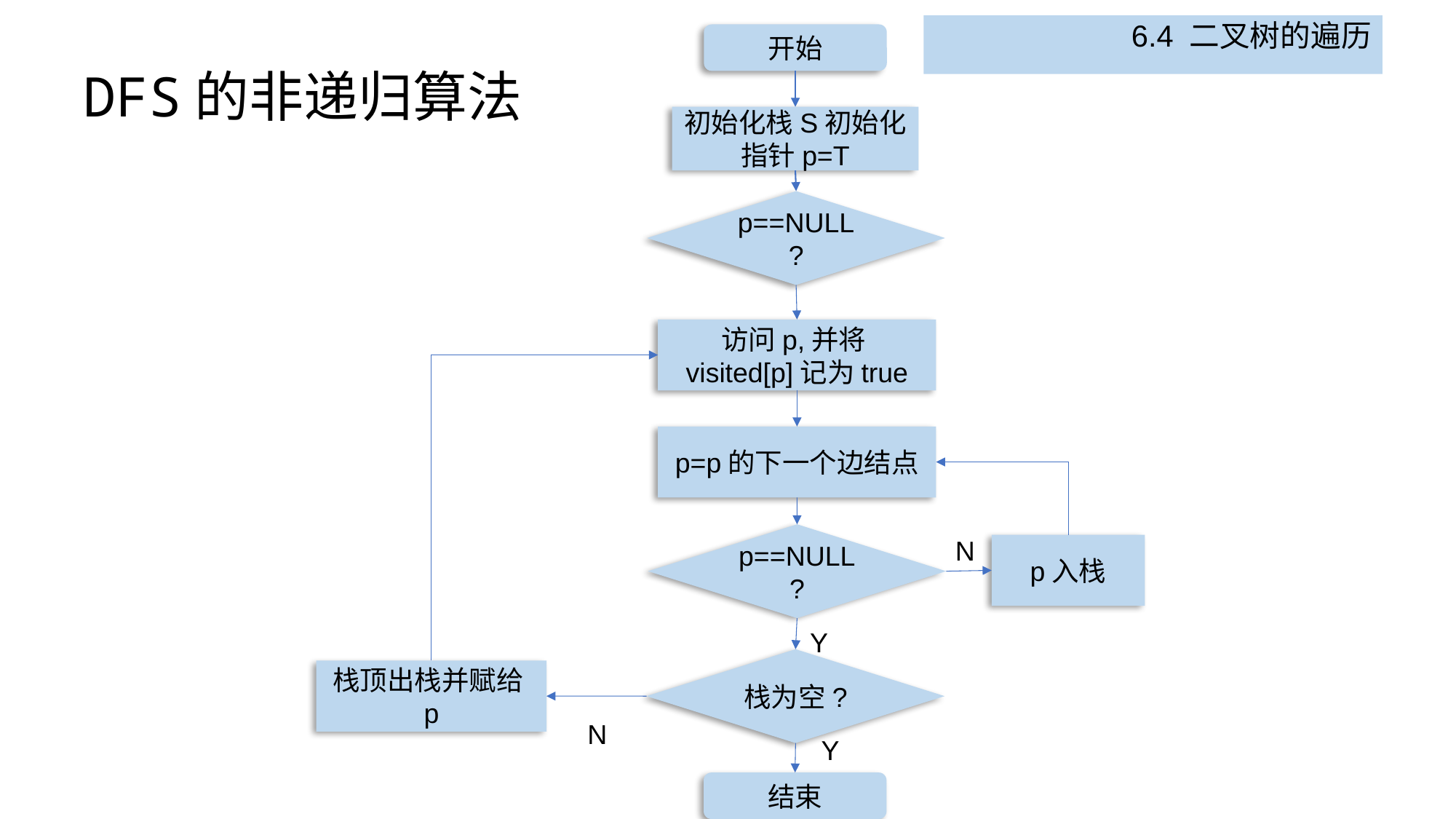

6.4 二叉树的遍历
开始
# DFS的非递归算法
初始化栈S初始化指针p=T
p==NULL?
访问p,并将visited[p]记为true
p=p的下一个边结点
p==NULL?
N
p入栈
Y
栈为空?
栈顶出栈并赋给p
N
Y
结束